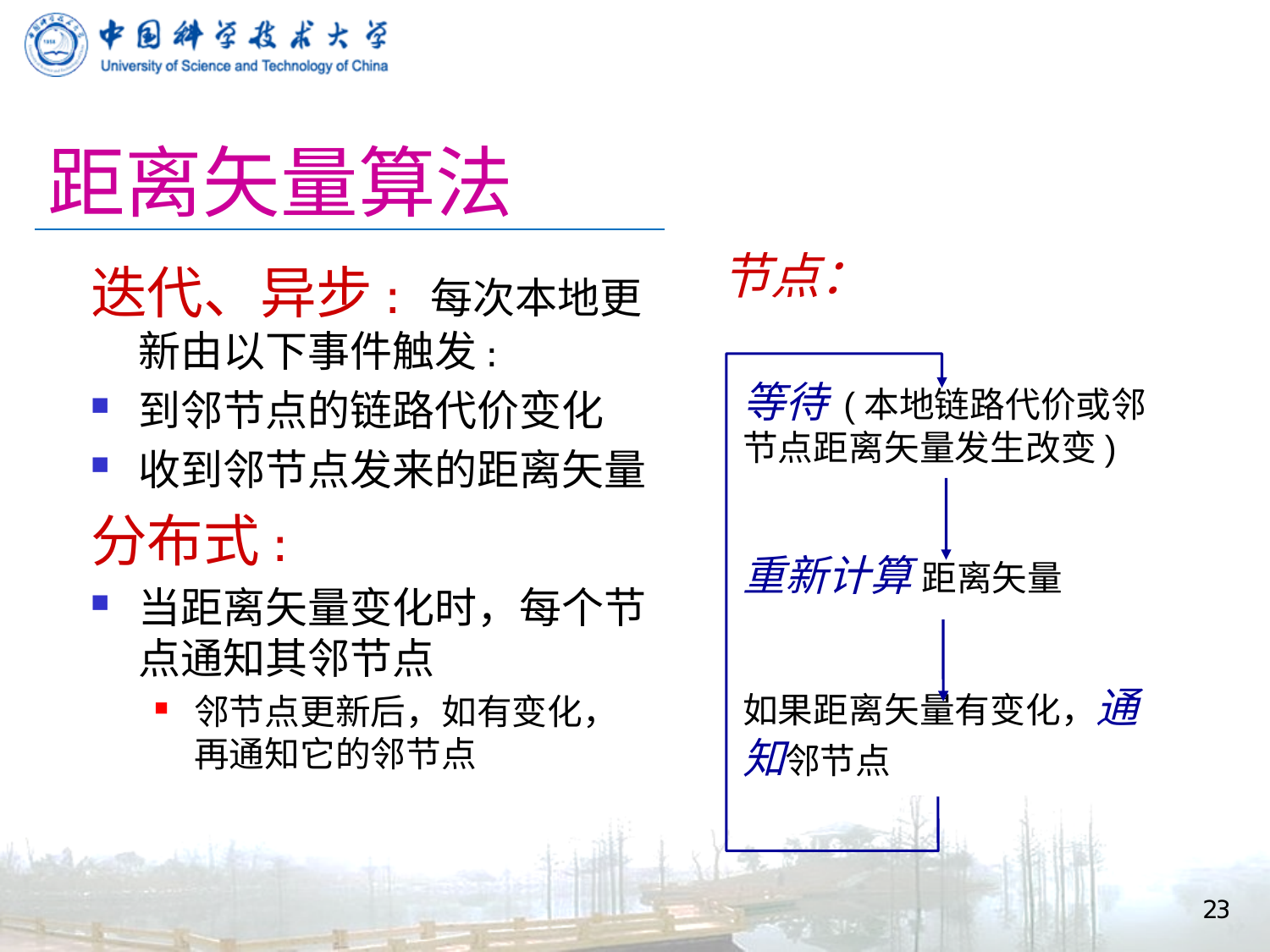

# 距离矢量算法
节点：
迭代、异步: 每次本地更新由以下事件触发:
到邻节点的链路代价变化
收到邻节点发来的距离矢量
分布式:
当距离矢量变化时，每个节点通知其邻节点
邻节点更新后，如有变化，再通知它的邻节点

等待 (本地链路代价或邻节点距离矢量发生改变)

重新计算 距离矢量

如果距离矢量有变化，通知邻节点

23